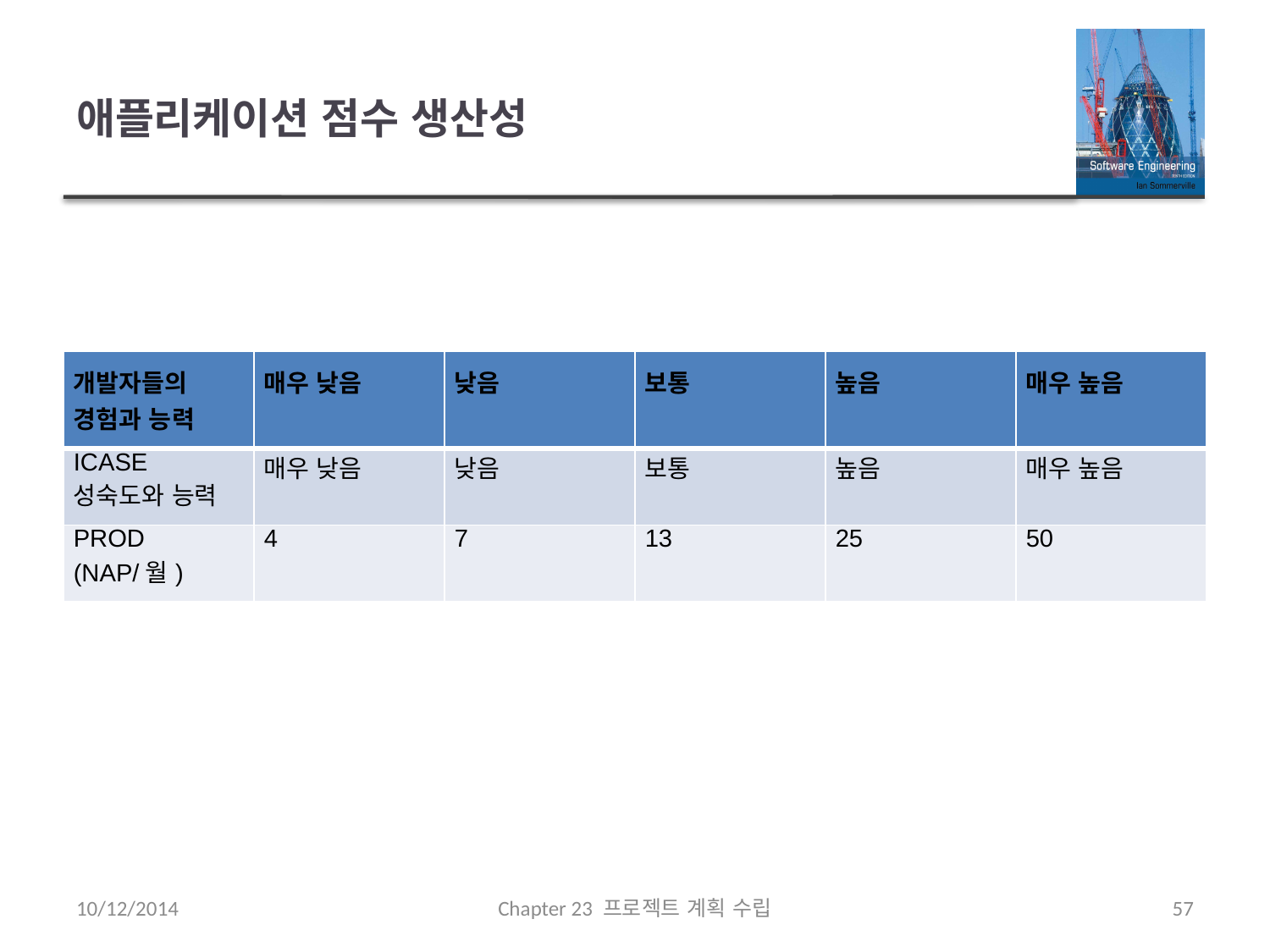

# 애플리케이션 점수 생산성
| 개발자들의 경험과 능력 | 매우 낮음 | 낮음 | 보통 | 높음 | 매우 높음 |
| --- | --- | --- | --- | --- | --- |
| ICASE 성숙도와 능력 | 매우 낮음 | 낮음 | 보통 | 높음 | 매우 높음 |
| PROD (NAP/월) | 4 | 7 | 13 | 25 | 50 |
10/12/2014
Chapter 23 프로젝트 계획 수립
57